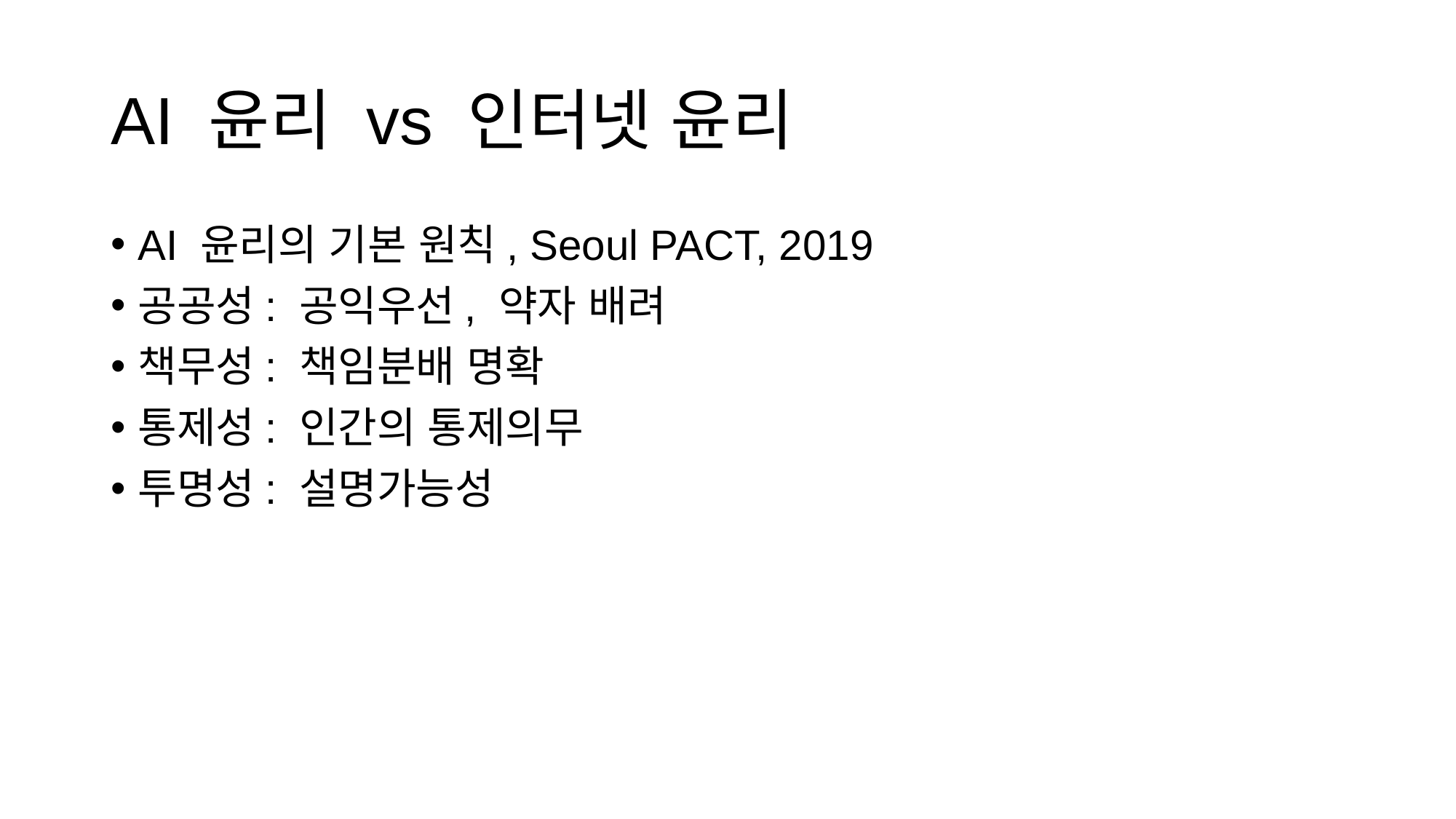

# AI 윤리 vs 인터넷 윤리
AI 윤리의 기본 원칙, Seoul PACT, 2019
공공성: 공익우선, 약자 배려
책무성: 책임분배 명확
통제성: 인간의 통제의무
투명성: 설명가능성